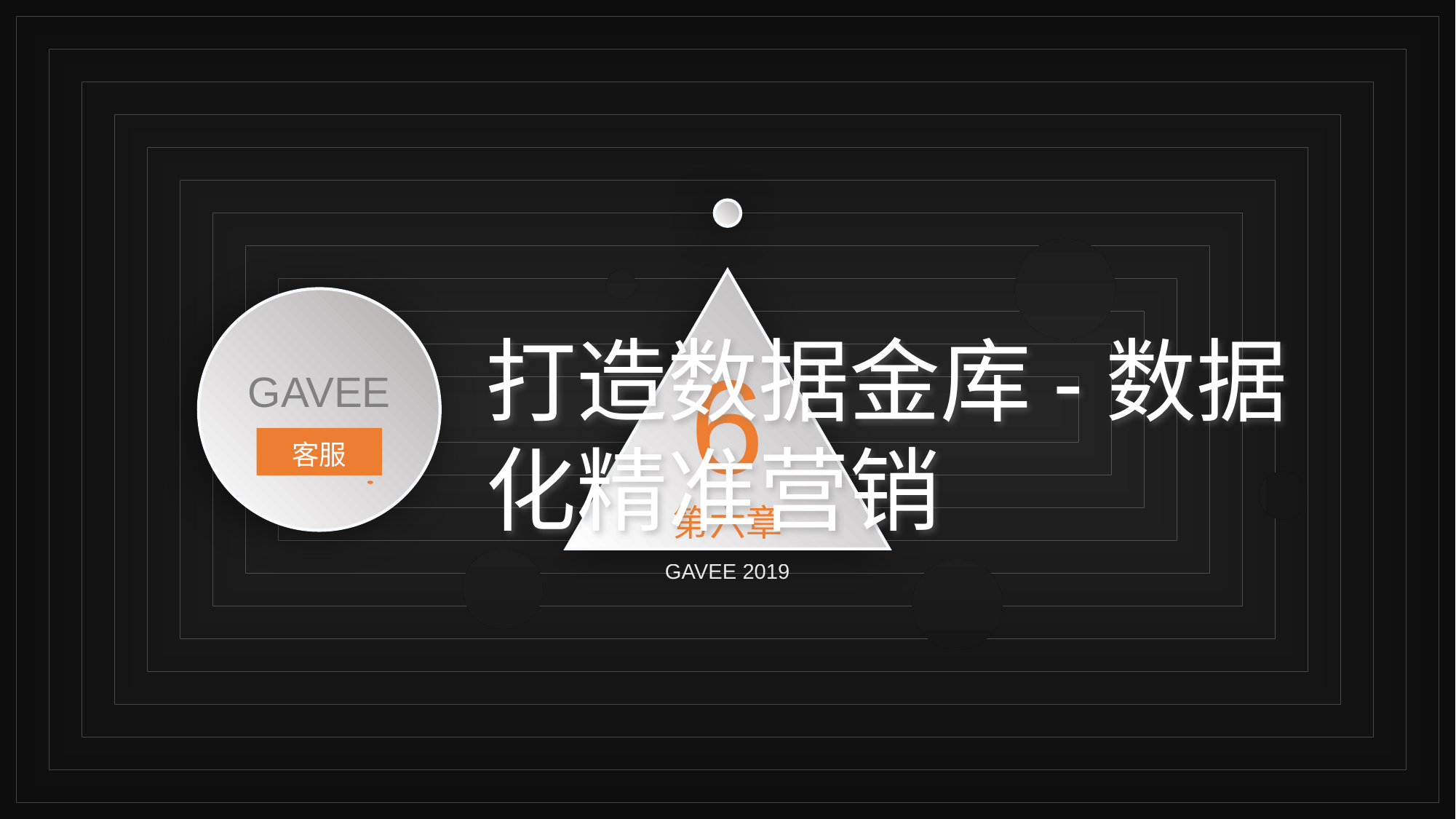

6
第六章

打造数据金库-数据化精准营销
GAVEE

客服

GAVEE 2019